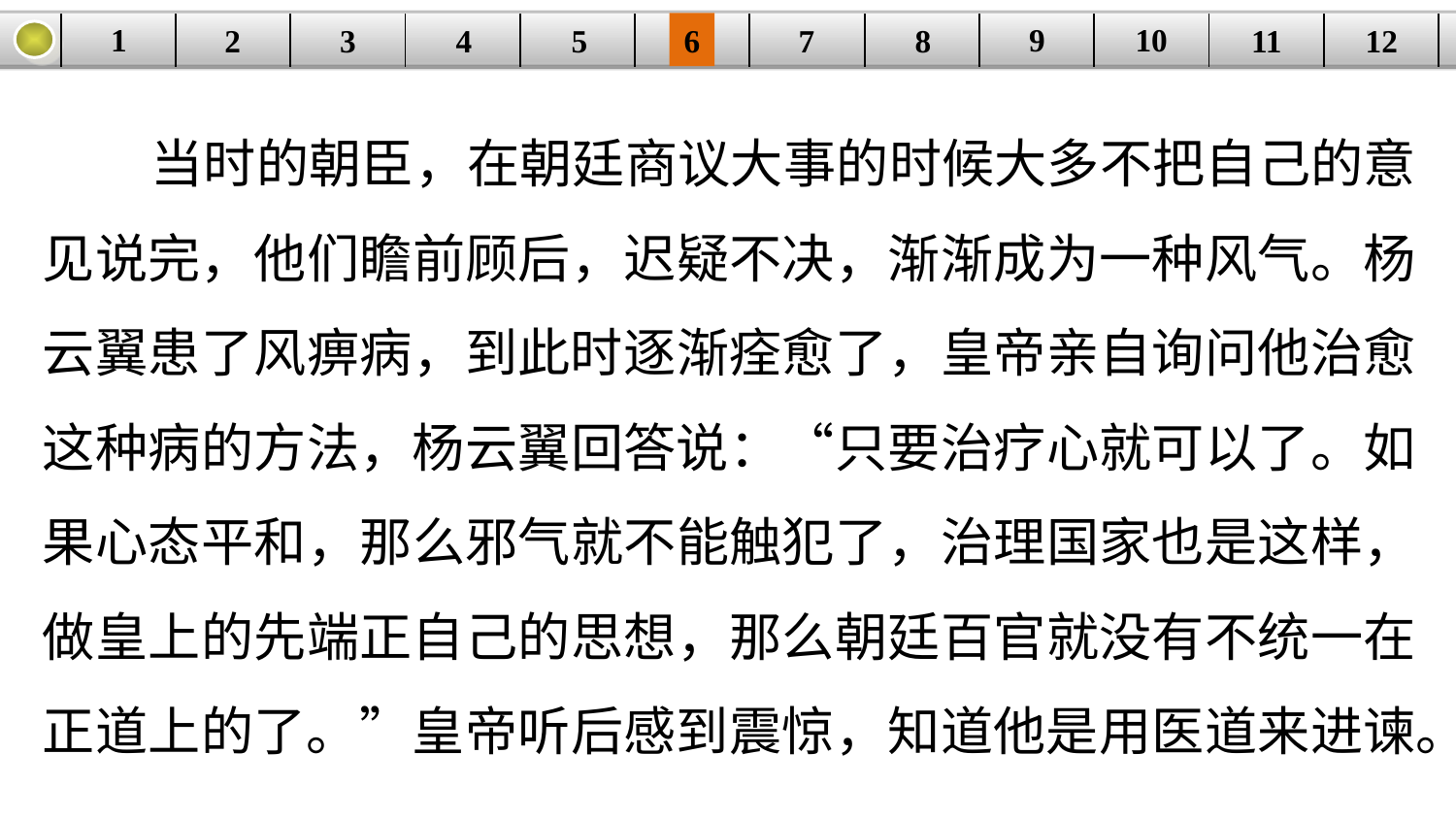

9
10
1
3
4
5
6
8
11
2
12
|  |  |  |  |  |  |  |  |  |  |  |  |
| --- | --- | --- | --- | --- | --- | --- | --- | --- | --- | --- | --- |
7

        当时的朝臣，在朝廷商议大事的时候大多不把自己的意见说完，他们瞻前顾后，迟疑不决，渐渐成为一种风气。杨云翼患了风痹病，到此时逐渐痊愈了，皇帝亲自询问他治愈这种病的方法，杨云翼回答说：“只要治疗心就可以了。如果心态平和，那么邪气就不能触犯了，治理国家也是这样，做皇上的先端正自己的思想，那么朝廷百官就没有不统一在正道上的了。”皇帝听后感到震惊，知道他是用医道来进谏。